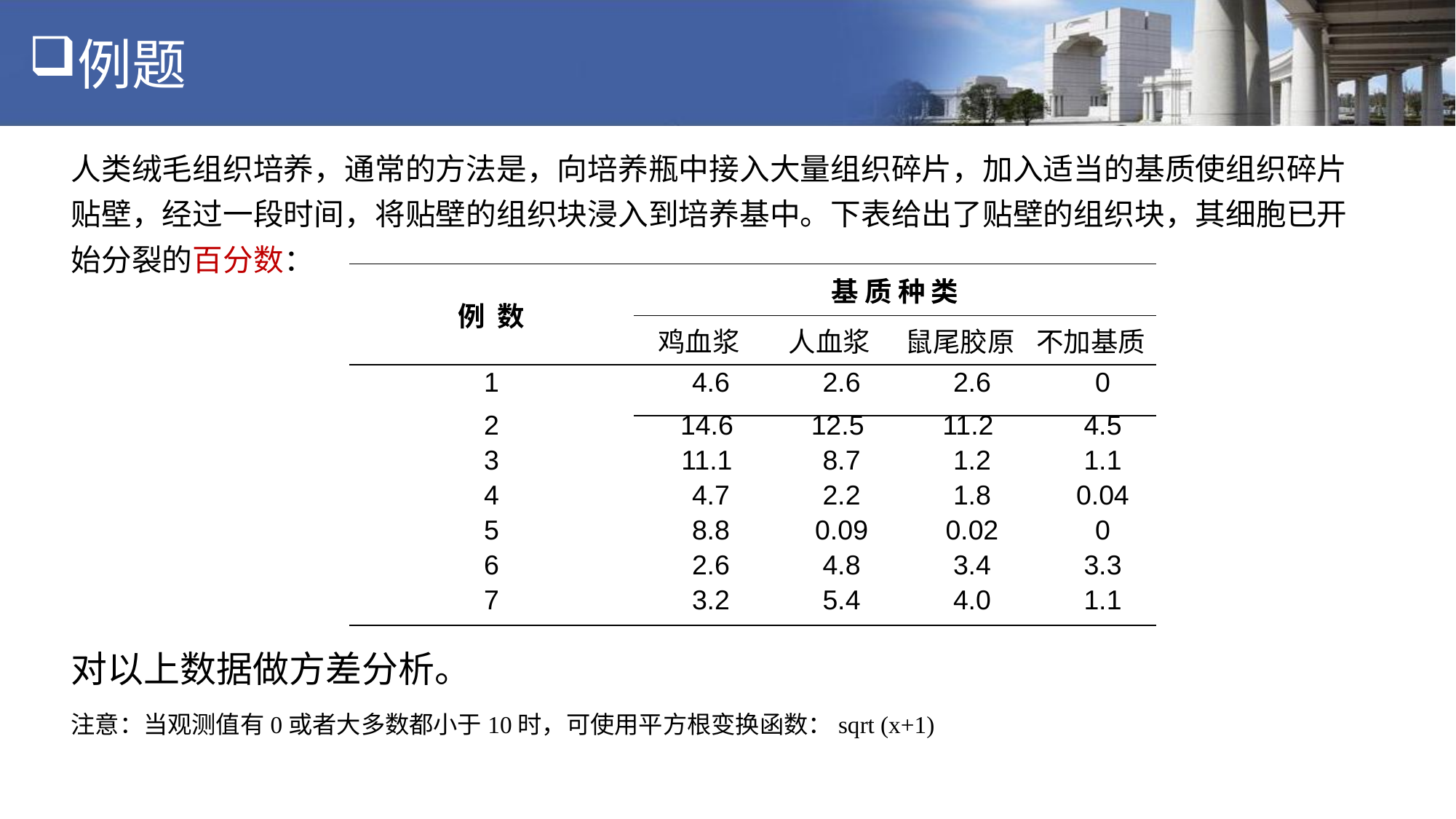

# 例题
人类绒毛组织培养，通常的方法是，向培养瓶中接入大量组织碎片，加入适当的基质使组织碎片贴壁，经过一段时间，将贴壁的组织块浸入到培养基中。下表给出了贴壁的组织块，其细胞已开始分裂的百分数：

对以上数据做方差分析。
注意：当观测值有0或者大多数都小于10时，可使用平方根变换函数：sqrt (x+1)

| 例 数 | 基 质 种 类 |  |  |  |
| --- | --- | --- | --- | --- |
|  | 鸡血浆 | 人血浆 | 鼠尾胶原 | 不加基质 |
| 1 | 4.6 | 2.6 | 2.6 | 0 |
| 2 | 14.6 | 12.5 | 11.2 | 4.5 |
| 3 | 11.1 | 8.7 | 1.2 | 1.1 |
| 4 | 4.7 | 2.2 | 1.8 | 0.04 |
| 5 | 8.8 | 0.09 | 0.02 | 0 |
| 6 | 2.6 | 4.8 | 3.4 | 3.3 |
| 7 | 3.2 | 5.4 | 4.0 | 1.1 |